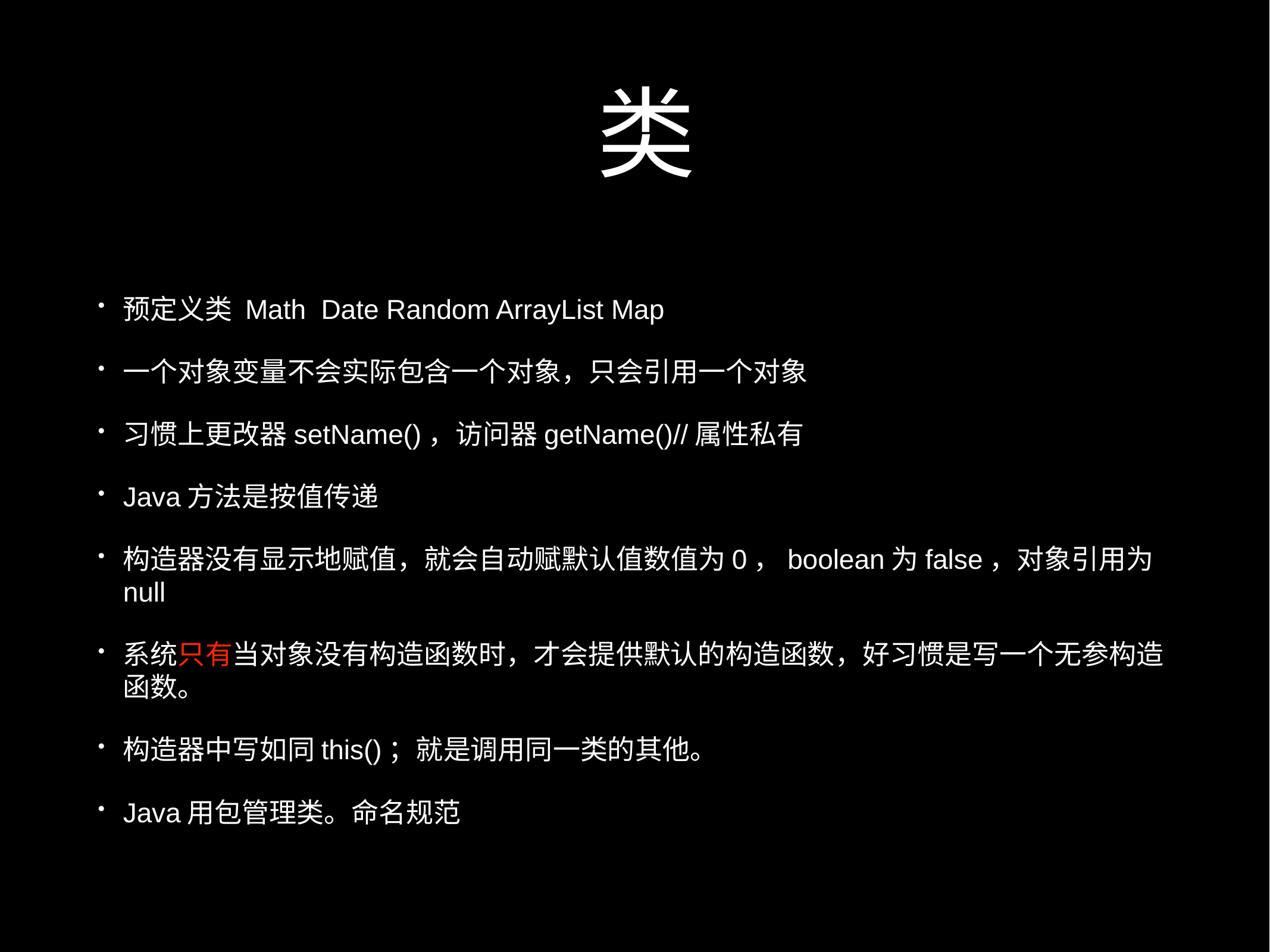

# 类
预定义类 Math  Date Random ArrayList Map
一个对象变量不会实际包含一个对象，只会引用一个对象
习惯上更改器setName()，访问器getName()//属性私有
Java方法是按值传递
构造器没有显示地赋值，就会自动赋默认值数值为0，boolean为false，对象引用为null
系统只有当对象没有构造函数时，才会提供默认的构造函数，好习惯是写一个无参构造函数。
构造器中写如同this()；就是调用同一类的其他。
Java用包管理类。命名规范